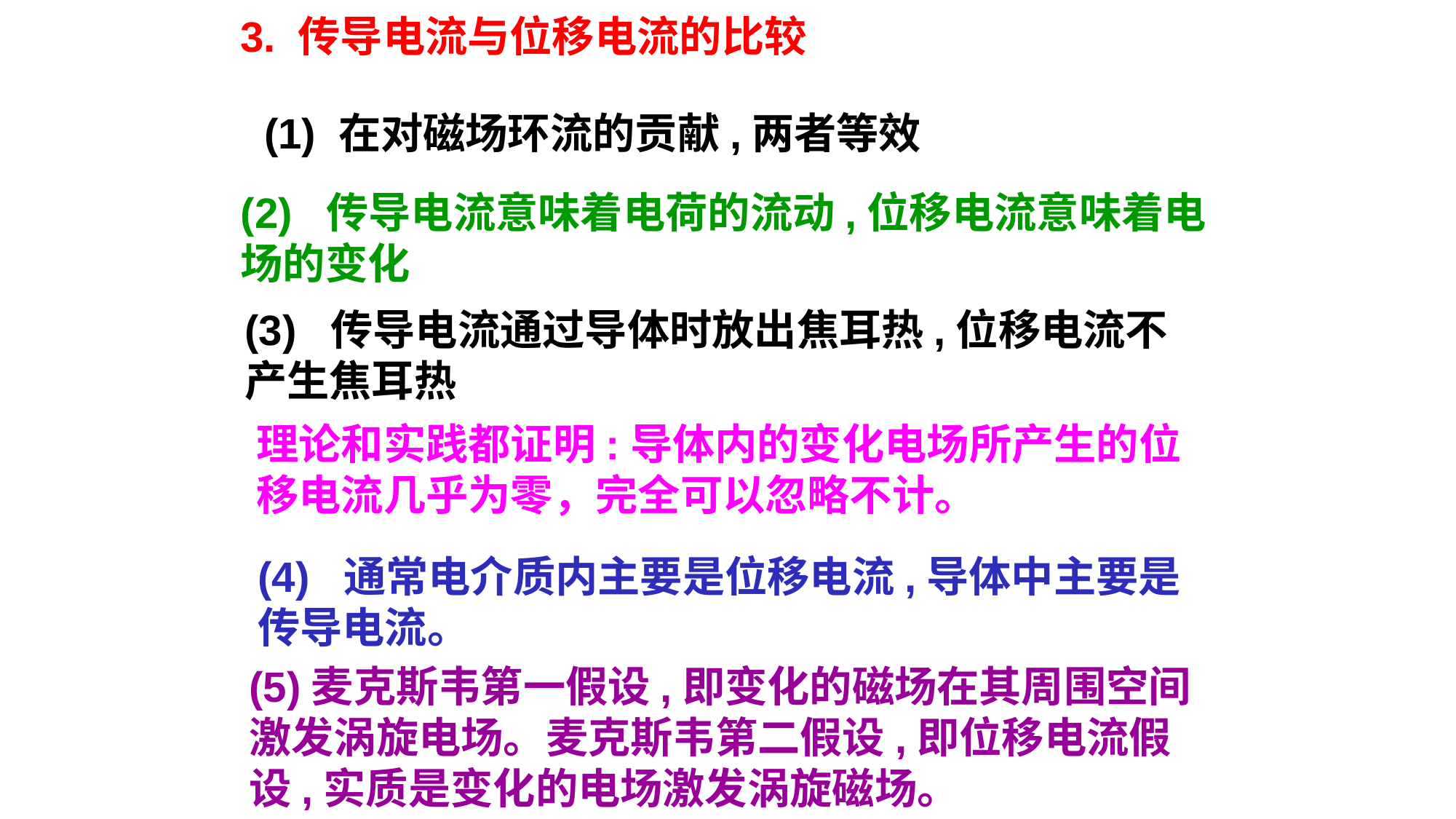

3. 传导电流与位移电流的比较
(1) 在对磁场环流的贡献,两者等效
(2)  传导电流意味着电荷的流动,位移电流意味着电场的变化
(3)  传导电流通过导体时放出焦耳热,位移电流不产生焦耳热
理论和实践都证明:导体内的变化电场所产生的位移电流几乎为零，完全可以忽略不计。
(4)  通常电介质内主要是位移电流,导体中主要是传导电流。
(5)麦克斯韦第一假设,即变化的磁场在其周围空间激发涡旋电场。麦克斯韦第二假设,即位移电流假设,实质是变化的电场激发涡旋磁场。